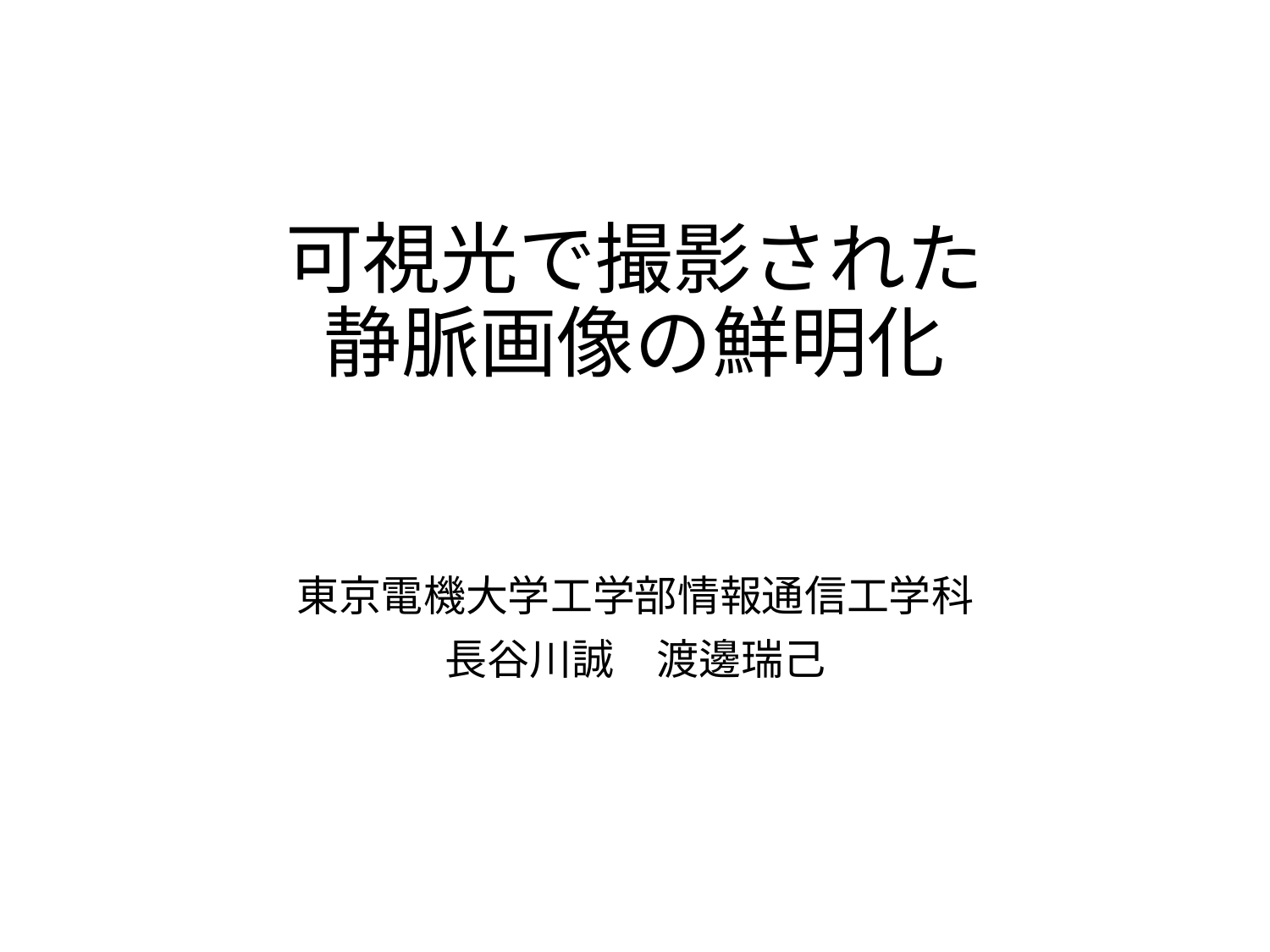

# 可視光で撮影された 静脈画像の鮮明化

東京電機大学工学部情報通信工学科
長谷川誠　渡邊瑞己